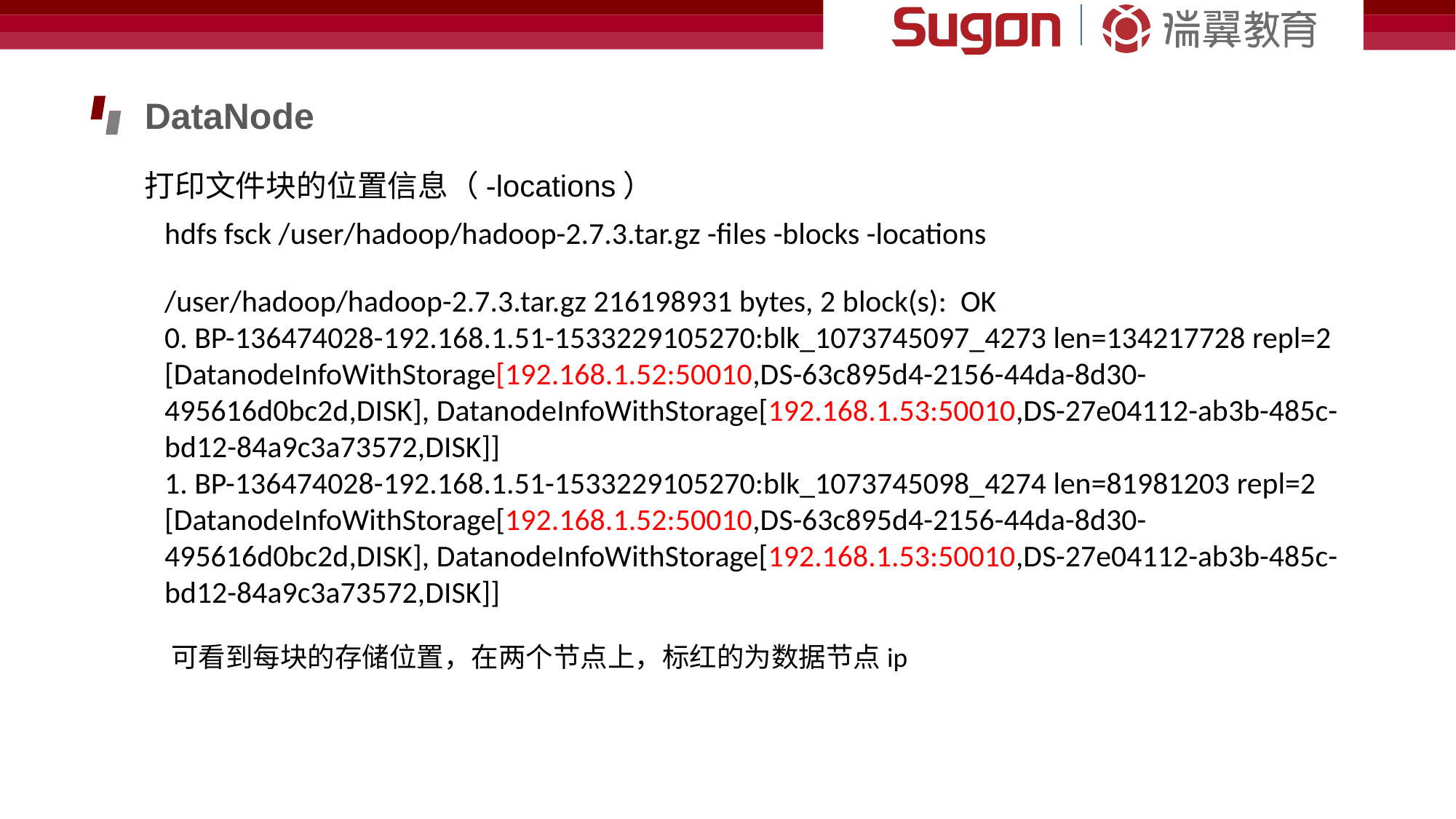

DataNode

打印文件块的位置信息（-locations）
hdfs fsck /user/hadoop/hadoop-2.7.3.tar.gz -files -blocks -locations
/user/hadoop/hadoop-2.7.3.tar.gz 216198931 bytes, 2 block(s):  OK
0. BP-136474028-192.168.1.51-1533229105270:blk_1073745097_4273 len=134217728 repl=2 [DatanodeInfoWithStorage[192.168.1.52:50010,DS-63c895d4-2156-44da-8d30-495616d0bc2d,DISK], DatanodeInfoWithStorage[192.168.1.53:50010,DS-27e04112-ab3b-485c-bd12-84a9c3a73572,DISK]]
1. BP-136474028-192.168.1.51-1533229105270:blk_1073745098_4274 len=81981203 repl=2 [DatanodeInfoWithStorage[192.168.1.52:50010,DS-63c895d4-2156-44da-8d30-495616d0bc2d,DISK], DatanodeInfoWithStorage[192.168.1.53:50010,DS-27e04112-ab3b-485c-bd12-84a9c3a73572,DISK]]
可看到每块的存储位置，在两个节点上，标红的为数据节点ip